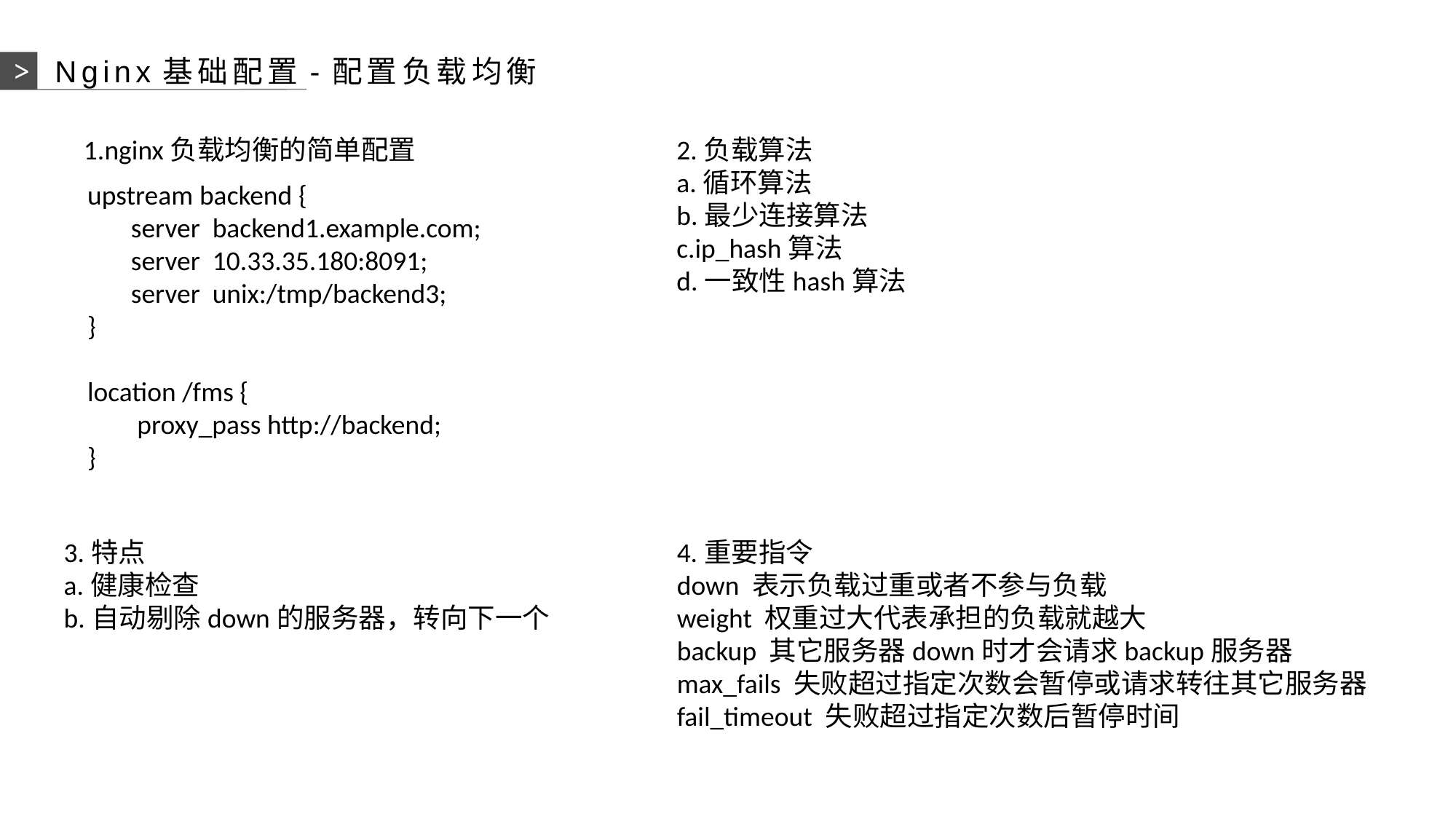

>
Nginx基础配置-配置负载均衡

1.nginx负载均衡的简单配置
2.负载算法
a.循环算法
b.最少连接算法
c.ip_hash算法
d.一致性hash算法
upstream backend {
       server  backend1.example.com;
       server  10.33.35.180:8091;
       server  unix:/tmp/backend3;
}

location /fms {
        proxy_pass http://backend;
}

3.特点
a.健康检查
b.自动剔除down的服务器，转向下一个
4.重要指令
down 表示负载过重或者不参与负载
weight 权重过大代表承担的负载就越大
backup 其它服务器down时才会请求backup服务器
max_fails 失败超过指定次数会暂停或请求转往其它服务器
fail_timeout 失败超过指定次数后暂停时间